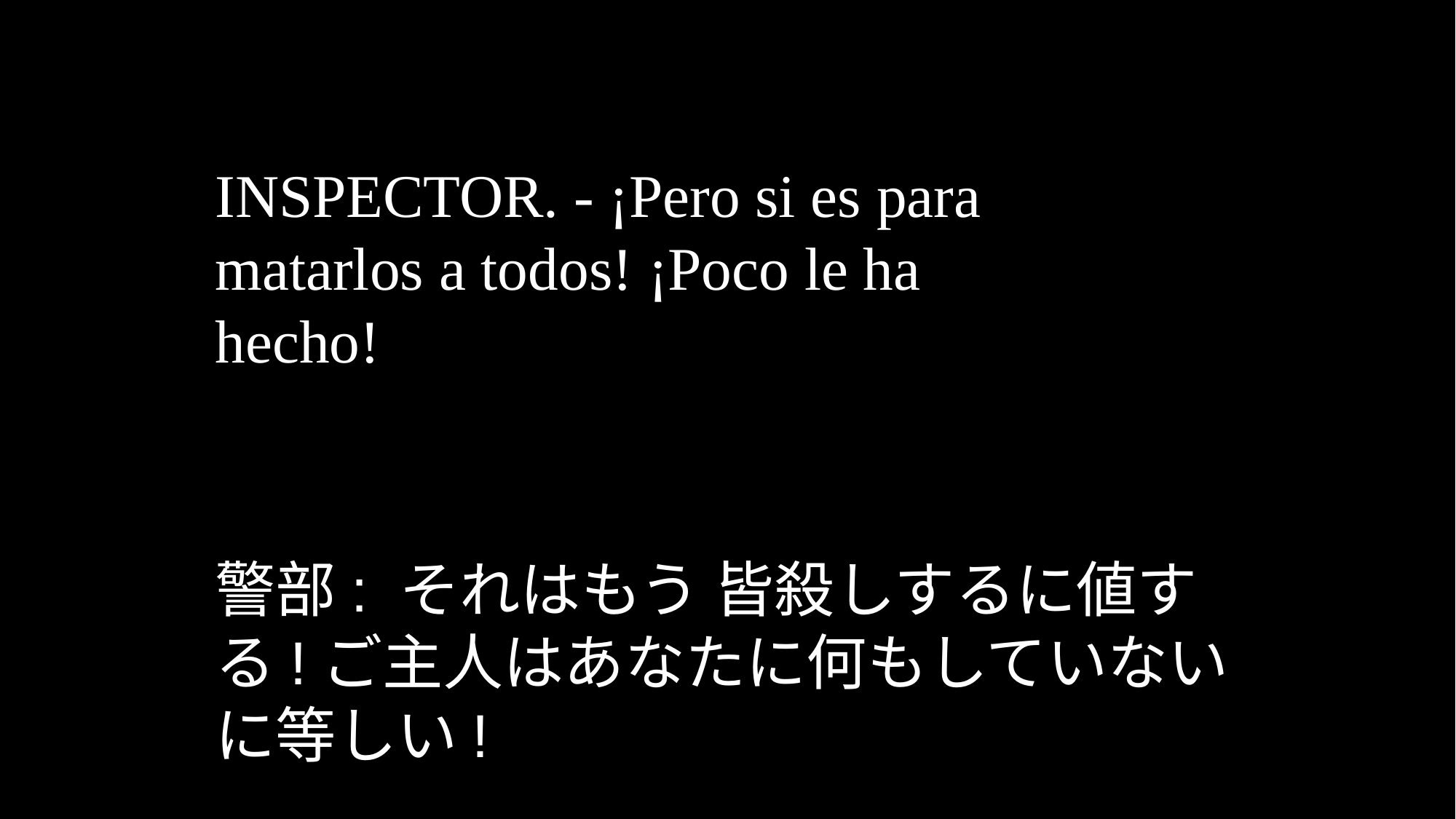

INSPECTOR. - ¡Pero si es para matarlos a todos! ¡Poco le ha hecho!

警部: それはもう 皆殺しするに値する!ご主人はあなたに何もしていないに等しい!